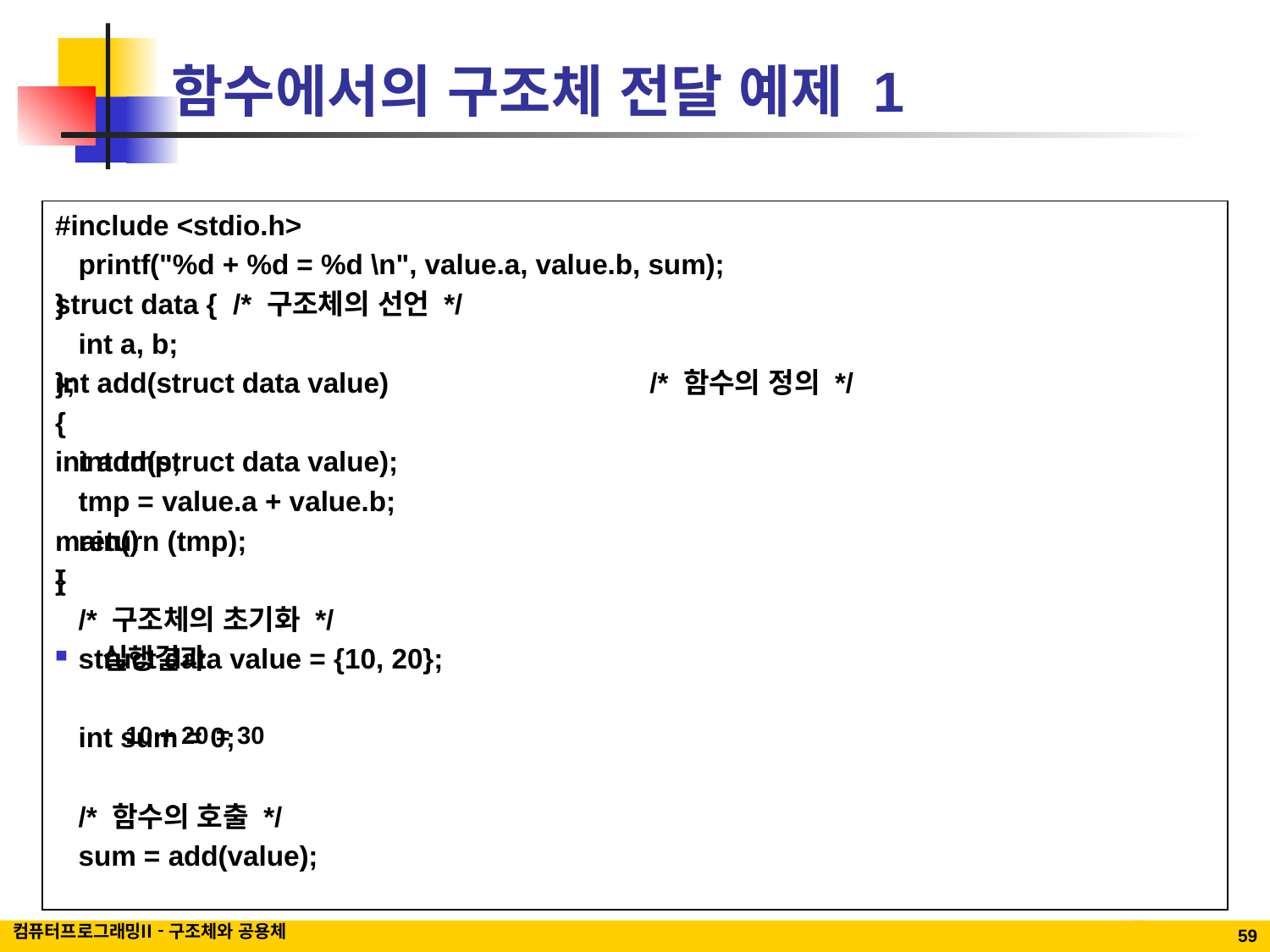

# 함수에서의 구조체 전달 예제 1
#include <stdio.h>

struct data {  /* 구조체의 선언 */
   int a, b;
};

int add(struct data value);

main()
{
   /* 구조체의 초기화 */
   struct data value = {10, 20};

   int sum = 0;

   /* 함수의 호출 */
   sum = add(value);

   printf("%d + %d = %d \n", value.a, value.b, sum);
}

int add(struct data value)		     /* 함수의 정의 */
{
   int tmp;
   tmp = value.a + value.b;
   return (tmp);
}

실행결과

 10 + 20 = 30

컴퓨터프로그래밍II - 구조체와 공용체
59